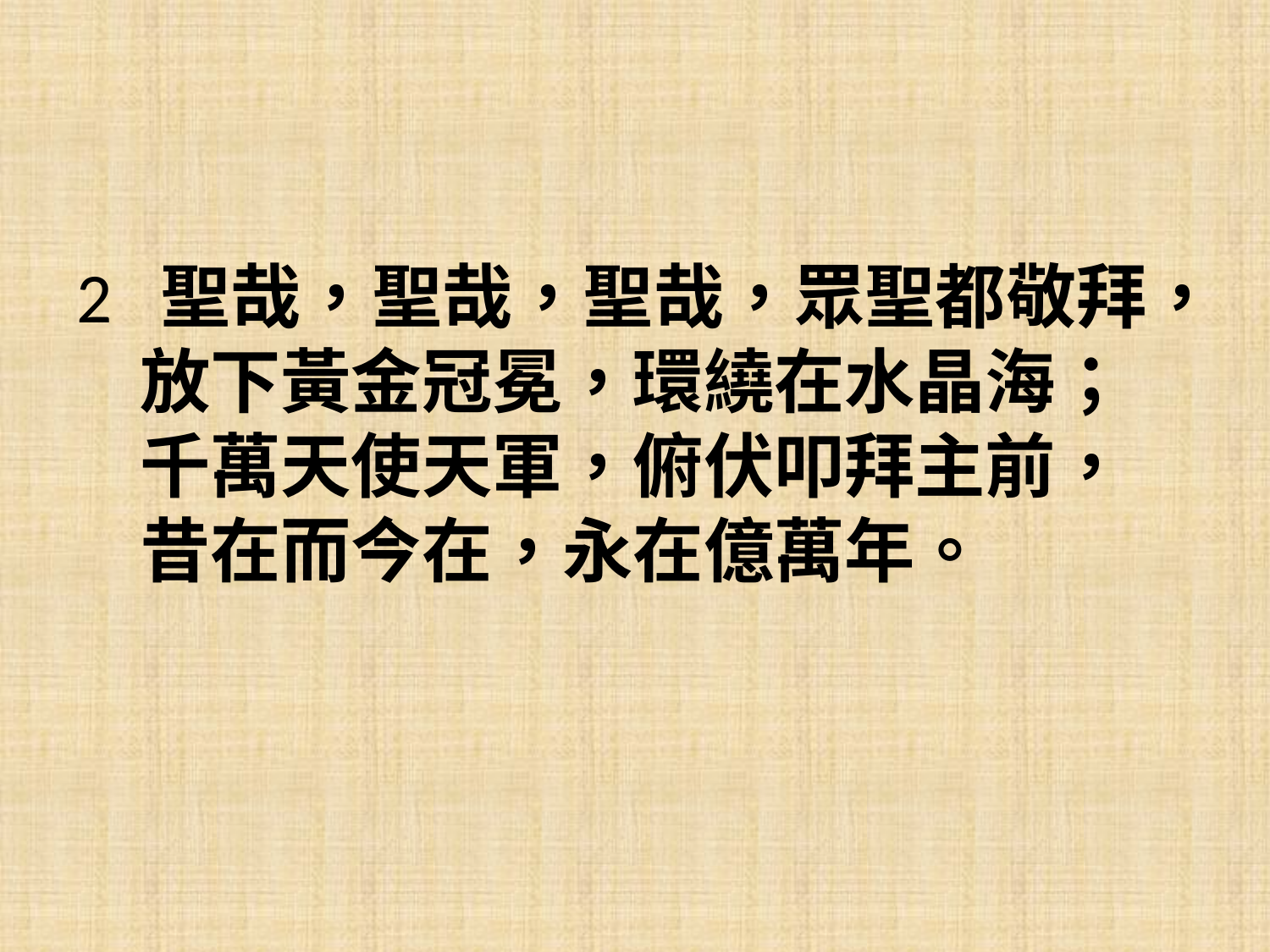

#
2  聖哉，聖哉，聖哉，眾聖都敬拜，
 放下黃金冠冕，環繞在水晶海；
 千萬天使天軍，俯伏叩拜主前，
 昔在而今在，永在億萬年。